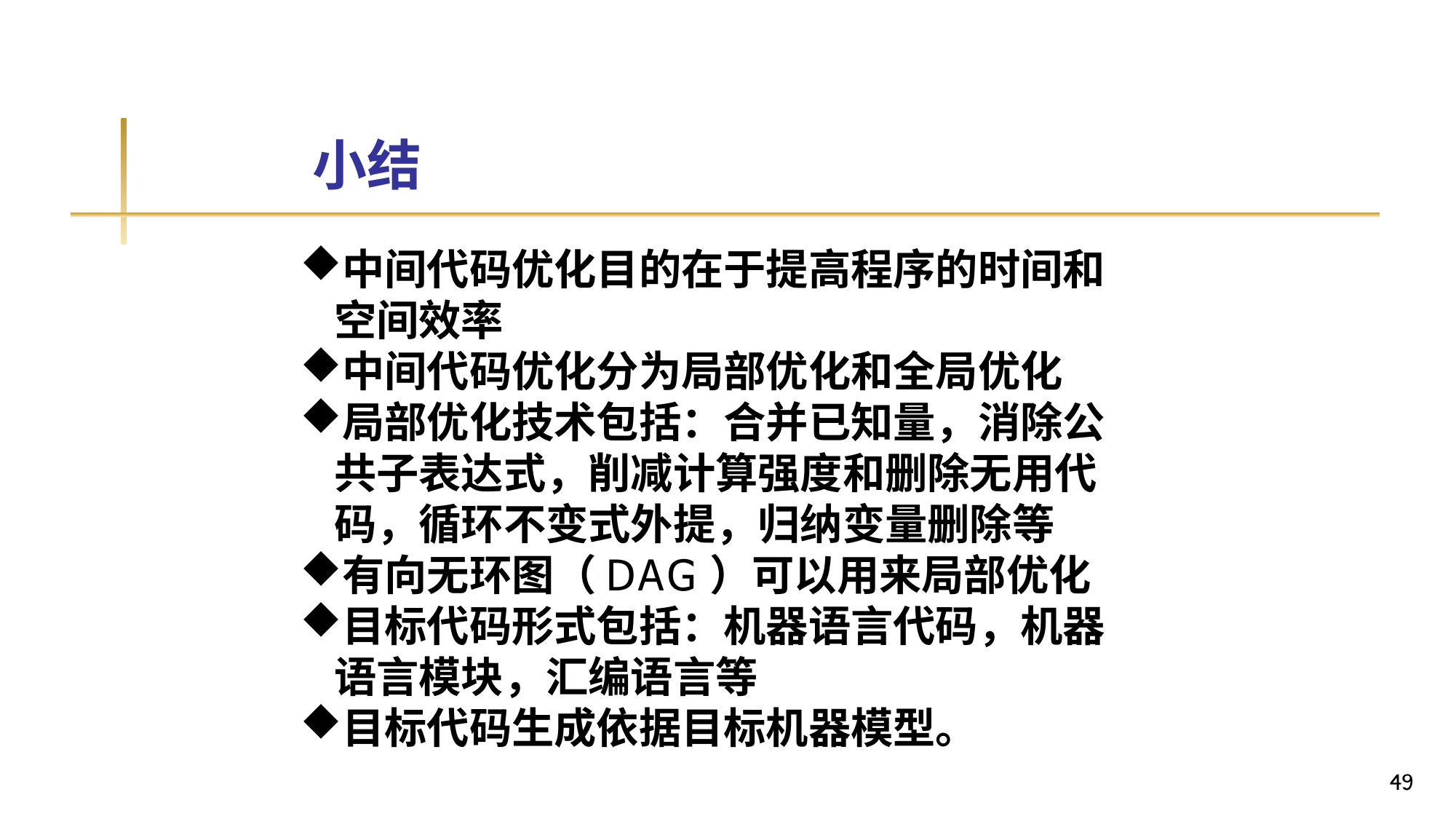

小结
中间代码优化目的在于提高程序的时间和空间效率
中间代码优化分为局部优化和全局优化
局部优化技术包括：合并已知量，消除公共子表达式，削减计算强度和删除无用代码，循环不变式外提，归纳变量删除等
有向无环图（DAG）可以用来局部优化
目标代码形式包括：机器语言代码，机器语言模块，汇编语言等
目标代码生成依据目标机器模型。
49